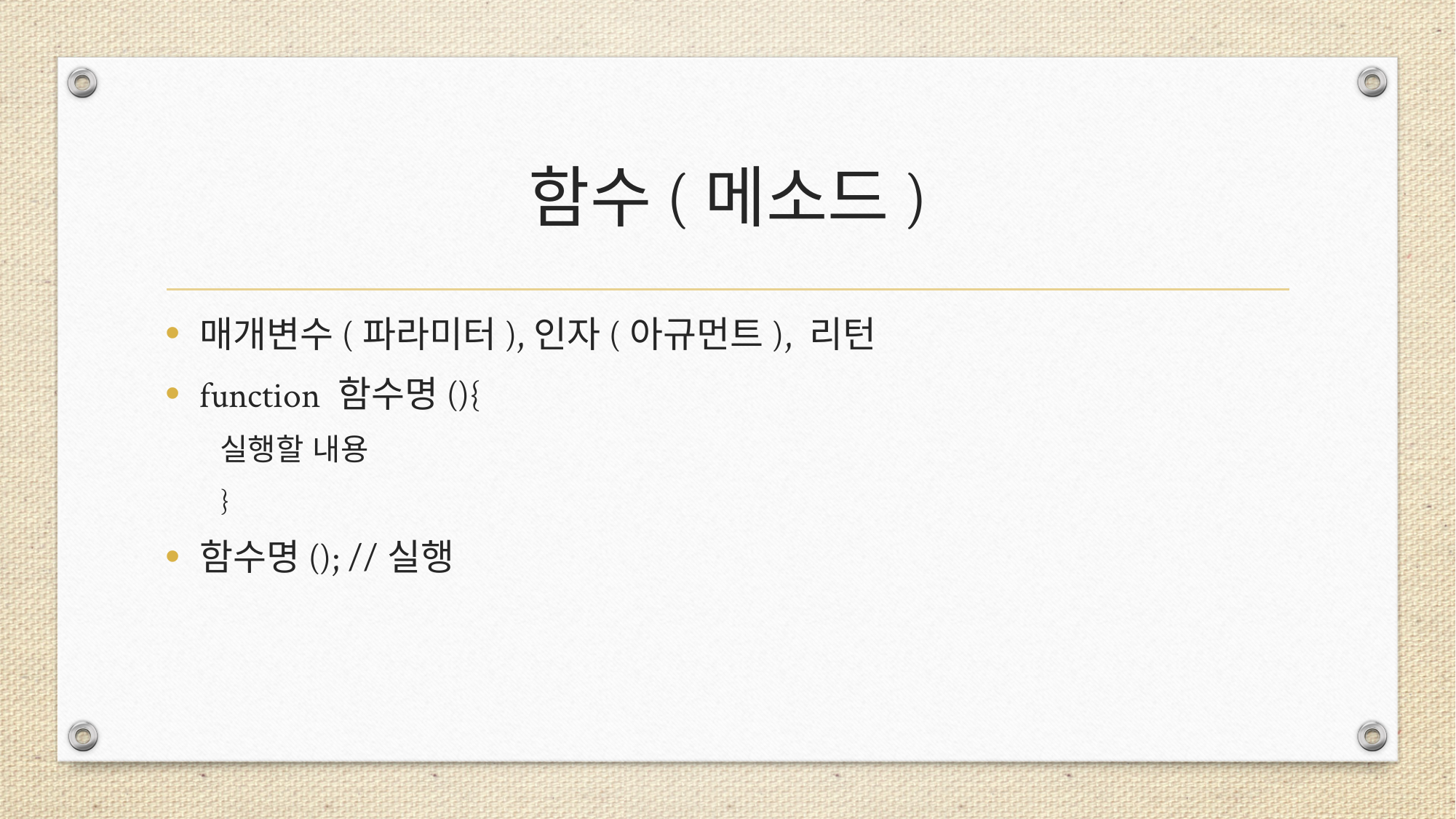

# 함수(메소드)
매개변수(파라미터),인자(아규먼트), 리턴
function 함수명(){
실행할 내용
}
함수명(); //실행